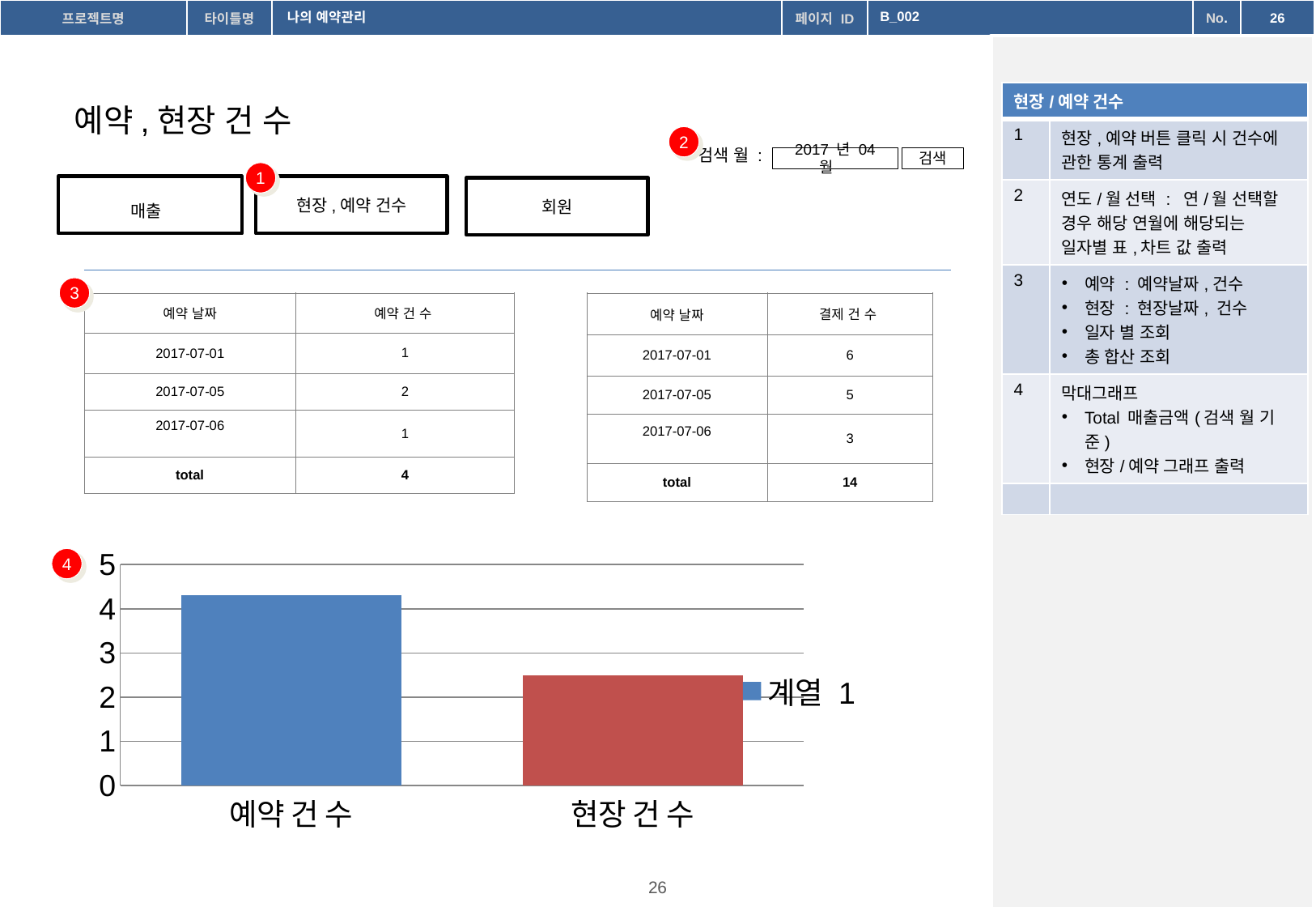

나의 예약관리

B_002
| 현장/예약 건수 |  |
| --- | --- |
| 1 | 현장,예약 버튼 클릭 시 건수에 관한 통계 출력 |
| 2 | 연도/월 선택 : 연/월 선택할 경우 해당 연월에 해당되는 일자별 표,차트 값 출력 |
| 3 | 예약 : 예약날짜,건수 현장 : 현장날짜, 건수 일자 별 조회 총 합산 조회 |
| 4 | 막대그래프 Total 매출금액(검색 월 기준) 현장/예약 그래프 출력 |
|  |  |
예약,현장 건 수
2
검색 월 :
2017 년 04 월
검색
1
매출
현장,예약 건수
회원
3
| 예약 날짜 | 결제 건 수 |
| --- | --- |
| 2017-07-01 | 6 |
| 2017-07-05 | 5 |
| 2017-07-06 | 3 |
| total | 14 |
| 예약 날짜 | 예약 건 수 |
| --- | --- |
| 2017-07-01 | 1 |
| 2017-07-05 | 2 |
| 2017-07-06 | 1 |
| total | 4 |

### Chart

| Category | 계열 1 |
|---|---|
| 예약 건 수 | 4.3 |
| 현장 건 수 | 2.5 |
4